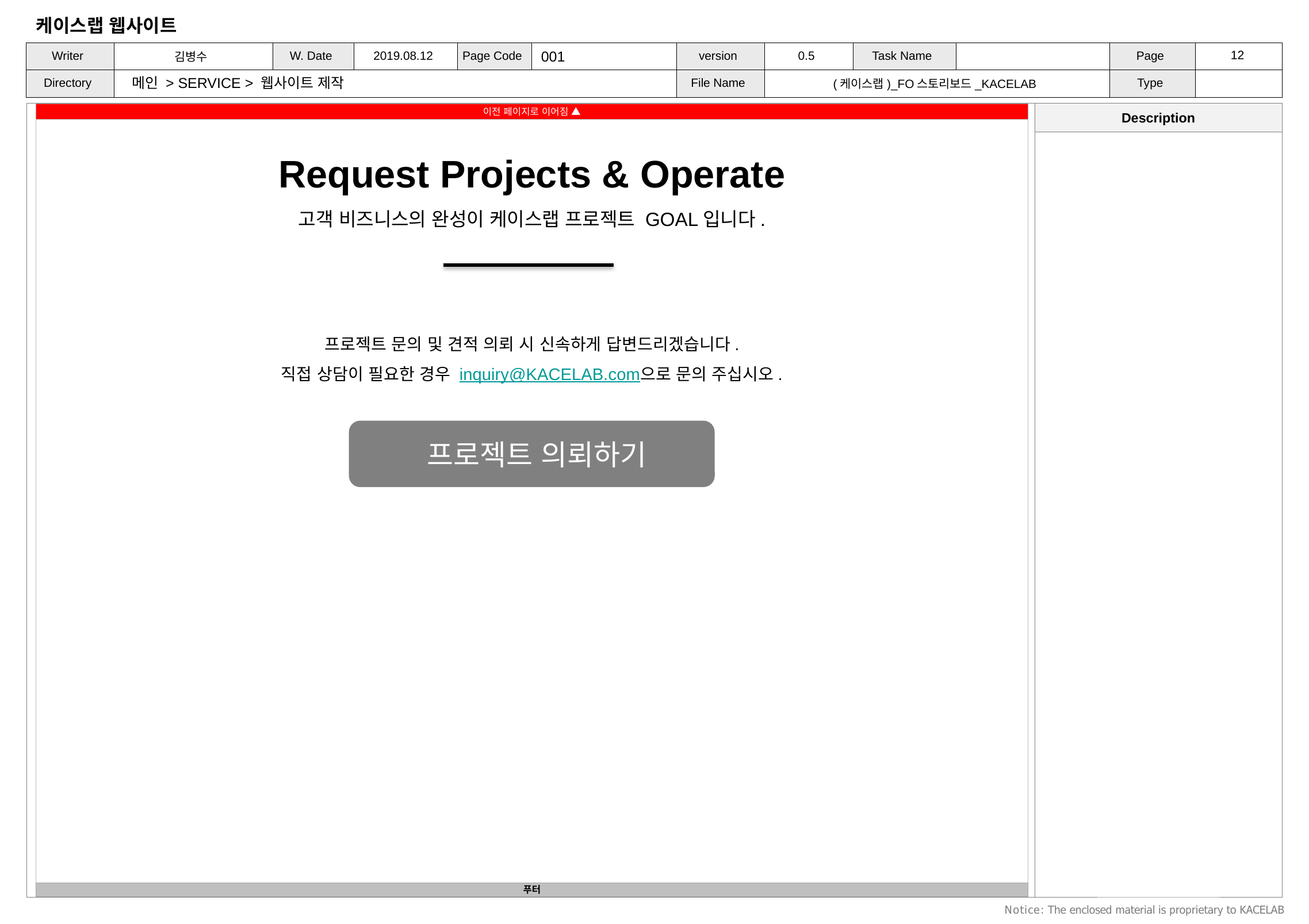

001
메인 > SERVICE > 웹사이트 제작
Request Projects & Operate
고객 비즈니스의 완성이 케이스랩 프로젝트 GOAL입니다.
프로젝트 문의 및 견적 의뢰 시 신속하게 답변드리겠습니다.
직접 상담이 필요한 경우 inquiry@KACELAB.com으로 문의 주십시오.
프로젝트 의뢰하기